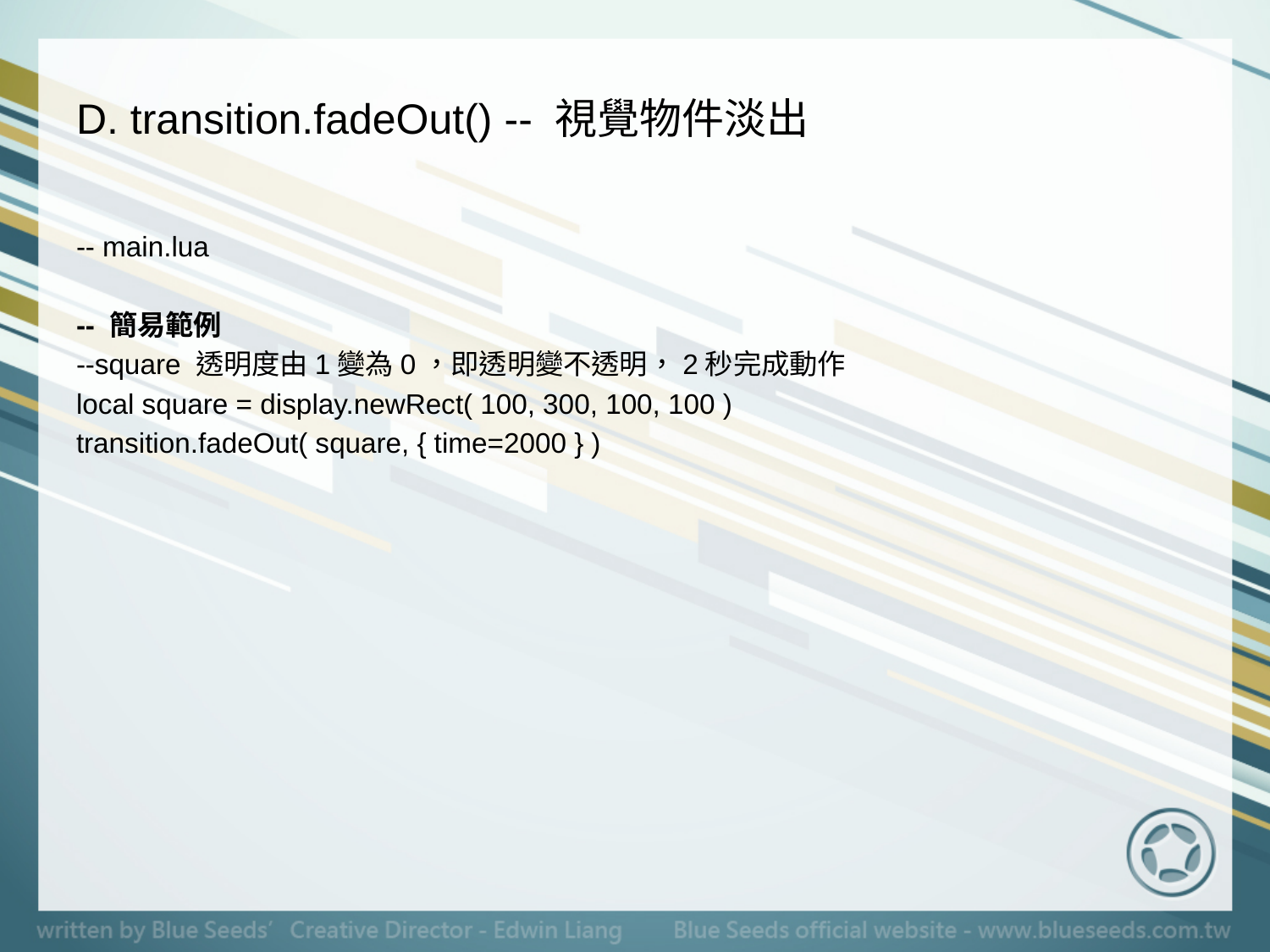

# D. transition.fadeOut() -- 視覺物件淡出
-- main.lua

-- 簡易範例
--square 透明度由1變為0，即透明變不透明，2秒完成動作
local square = display.newRect( 100, 300, 100, 100 )
transition.fadeOut( square, { time=2000 } )